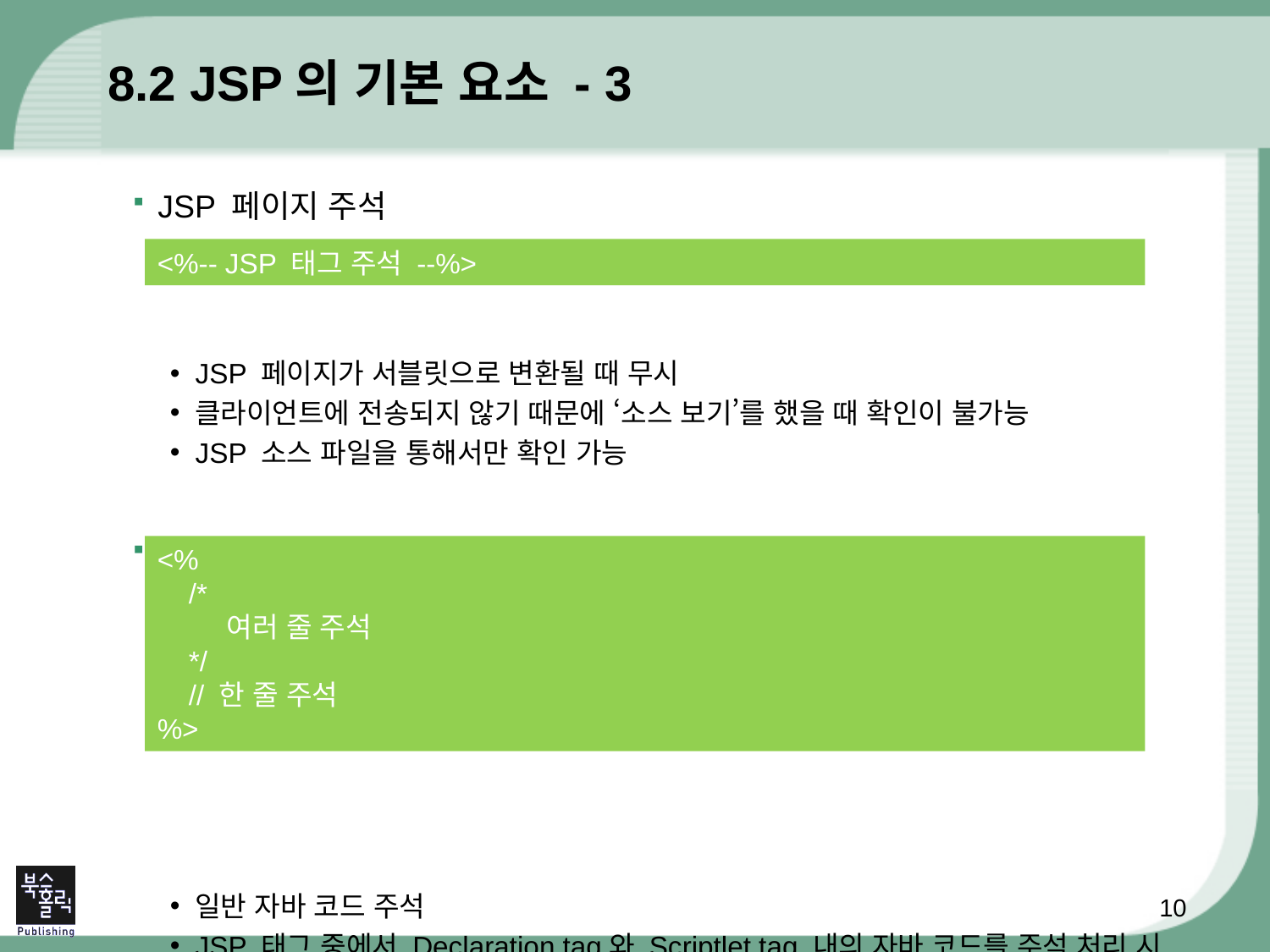

# 8.2 JSP의 기본 요소 - 3
JSP 페이지 주석

JSP 페이지가 서블릿으로 변환될 때 무시
클라이언트에 전송되지 않기 때문에 ‘소스 보기’를 했을 때 확인이 불가능
JSP 소스 파일을 통해서만 확인 가능

자바 코드 주석

일반 자바 코드 주석
JSP 태그 중에서 Declaration tag와 Scriptlet tag 내의 자바 코드를 주석 처리 시 사용 가능
<%-- JSP 태그 주석 --%>
<%
    /*
        여러 줄 주석
    */
    // 한 줄 주석
%>
10